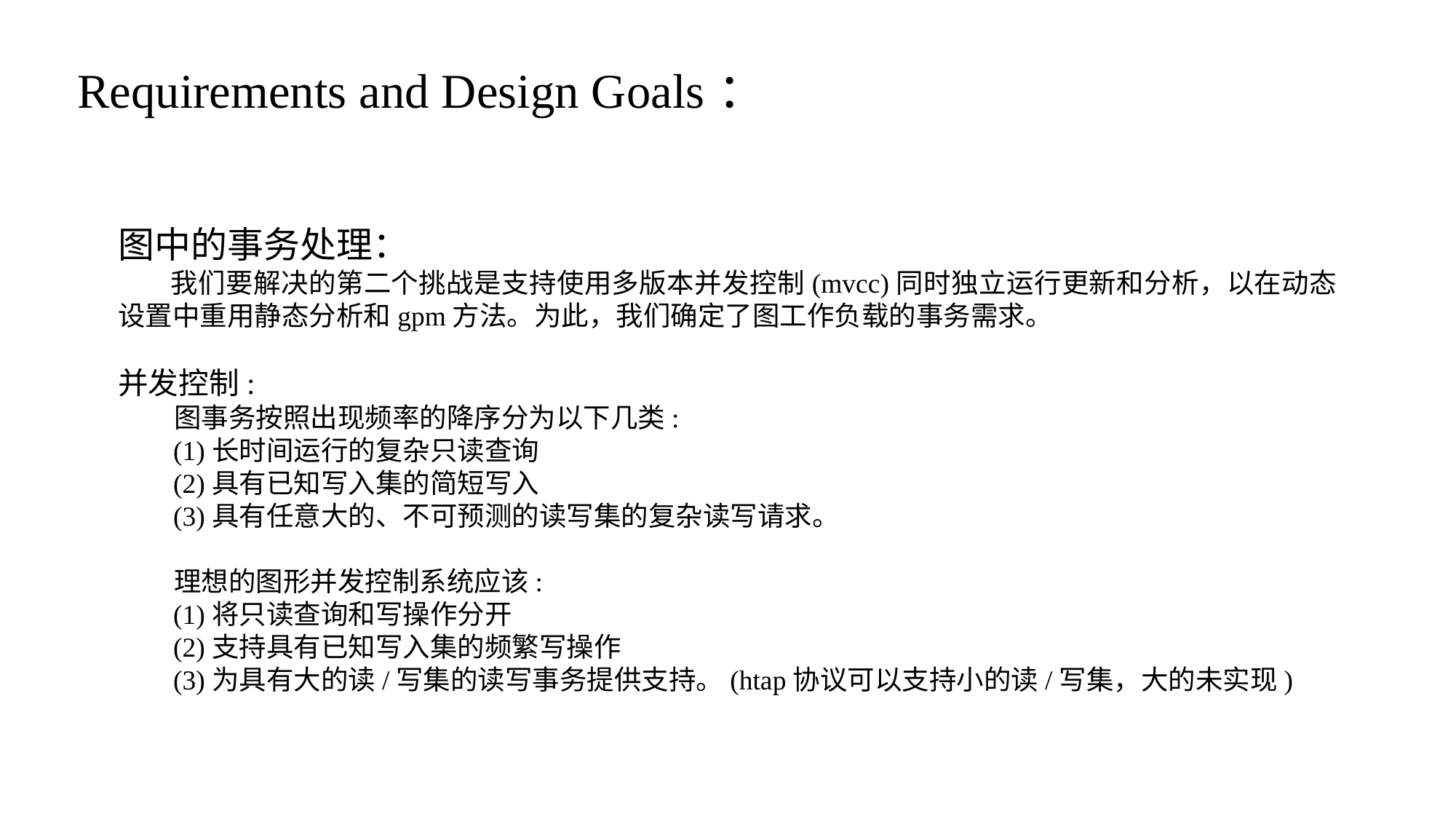

# Requirements and Design Goals：
图中的事务处理：
       我们要解决的第二个挑战是支持使用多版本并发控制(mvcc)同时独立运行更新和分析，以在动态设置中重用静态分析和gpm方法。为此，我们确定了图工作负载的事务需求。

并发控制:
        图事务按照出现频率的降序分为以下几类:
        (1)长时间运行的复杂只读查询
        (2)具有已知写入集的简短写入
        (3)具有任意大的、不可预测的读写集的复杂读写请求。

        理想的图形并发控制系统应该:
        (1)将只读查询和写操作分开
        (2)支持具有已知写入集的频繁写操作
        (3)为具有大的读/写集的读写事务提供支持。(htap协议可以支持小的读/写集，大的未实现)